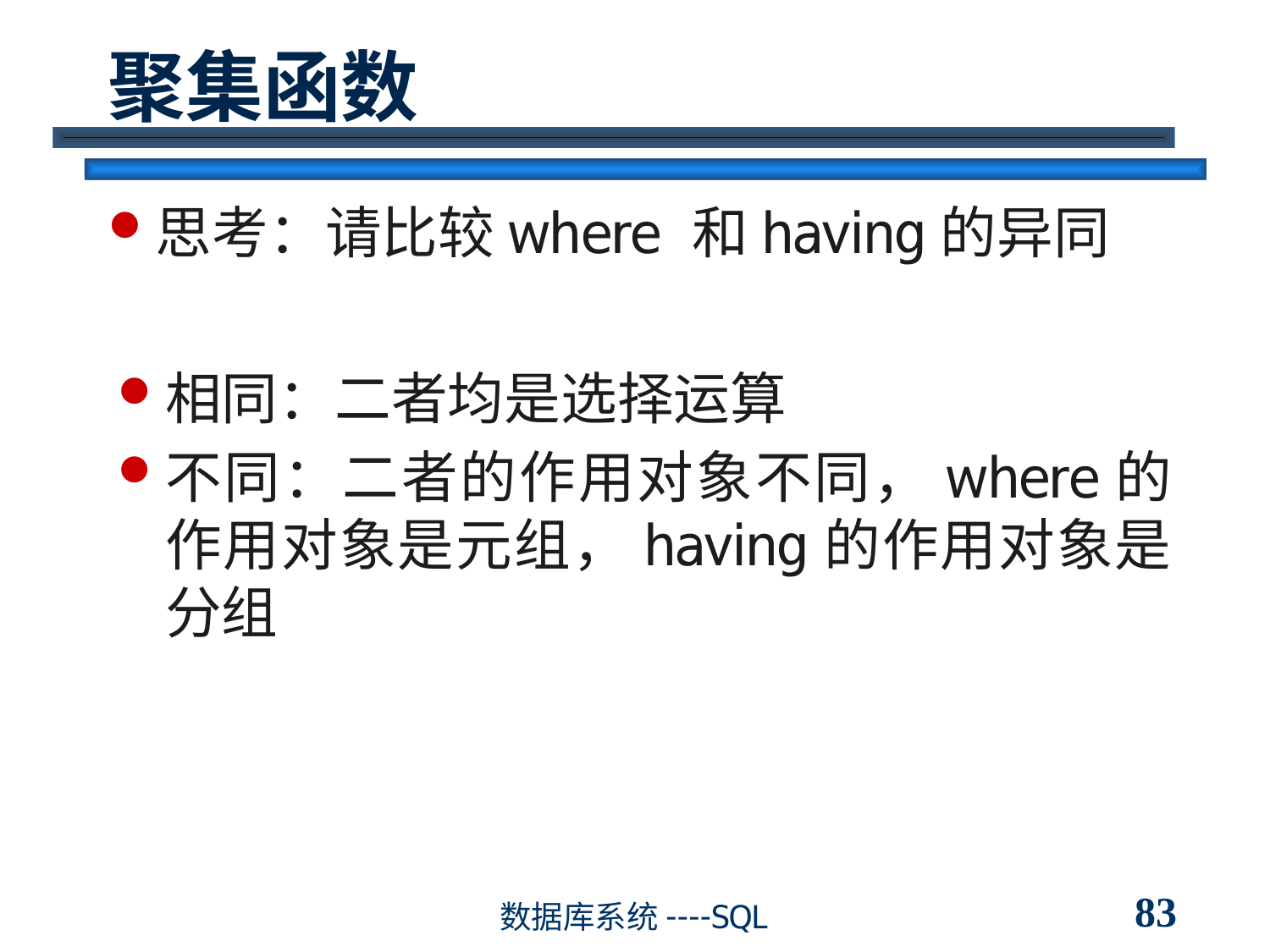

# 聚集函数
思考：请比较where 和having的异同
相同：二者均是选择运算
不同：二者的作用对象不同，where的作用对象是元组，having的作用对象是分组
83
数据库系统----SQL